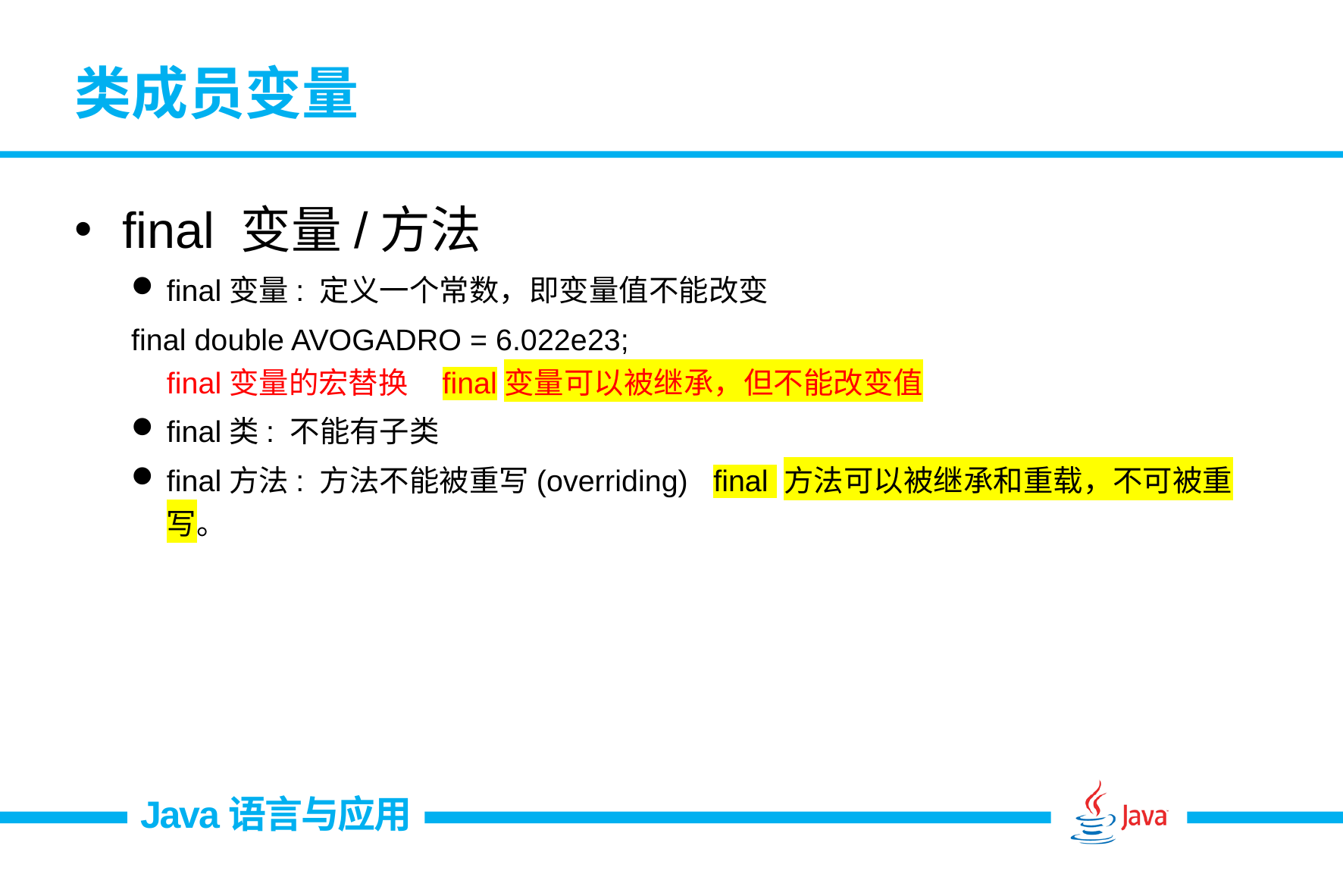

7
# 类成员变量
final 变量/方法
final变量: 定义一个常数，即变量值不能改变
final double AVOGADRO = 6.022e23;
final变量的宏替换    final变量可以被继承，但不能改变值
final类: 不能有子类
final方法: 方法不能被重写(overriding)   final 方法可以被继承和重载，不可被重写。